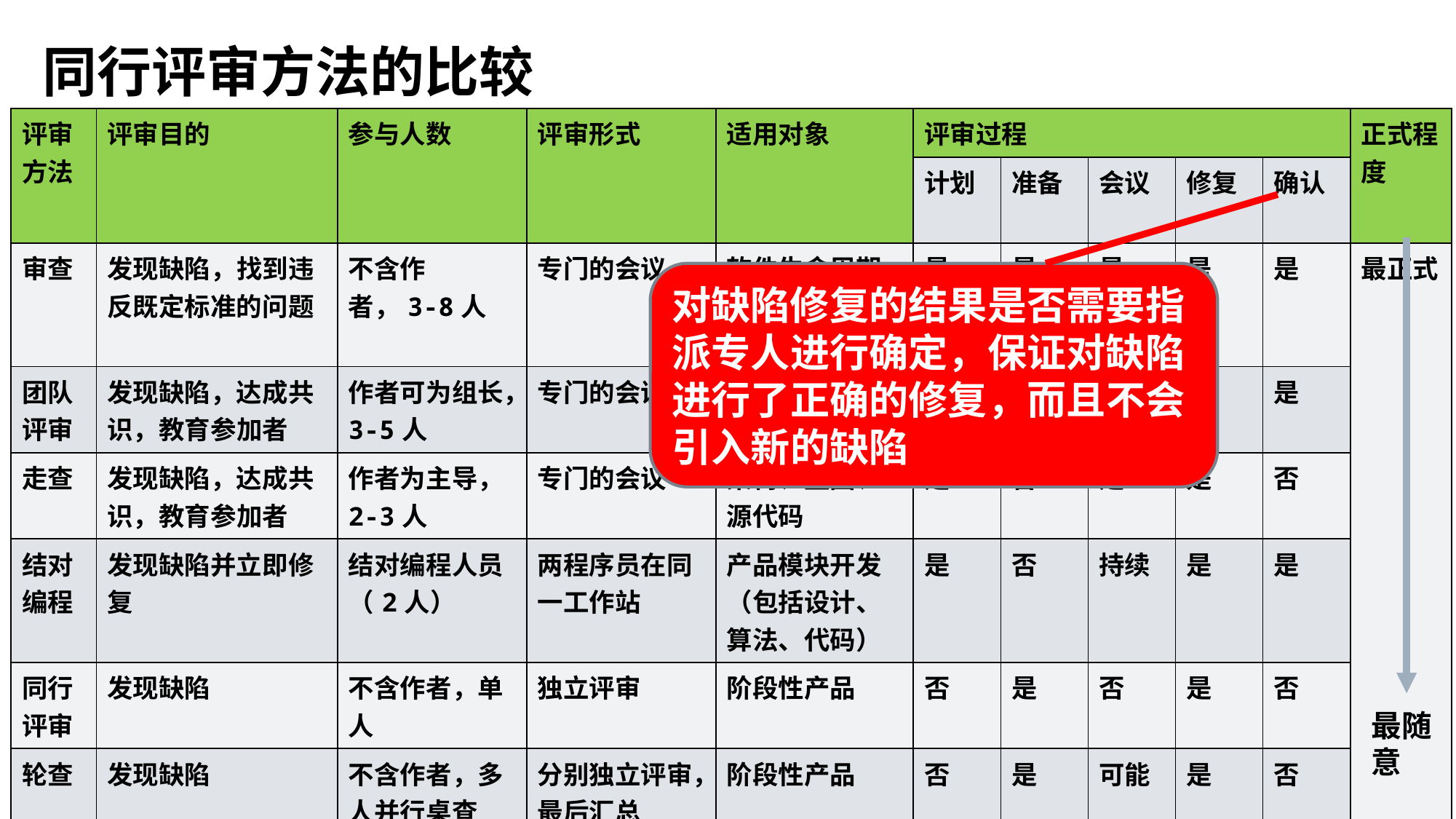

# 同行评审方法的比较
| 评审方法 | 评审目的 | 参与人数 | 评审形式 | 适用对象 | 评审过程 |  |  |  |  | 正式程度 |
| --- | --- | --- | --- | --- | --- | --- | --- | --- | --- | --- |
|  |  |  |  |  | 计划 | 准备 | 会议 | 修复 | 确认 |  |
| 审查 | 发现缺陷，找到违反既定标准的问题 | 不含作者，3-8人 | 专门的会议 | 软件生命周期中重要阶段的产品 | 是 | 是 | 是 | 是 | 是 | 最正式 |
| 团队评审 | 发现缺陷，达成共识，教育参加者 | 作者可为组长，3-5人 | 专门的会议 | 阶段性产品 | 是 | 是 | 是 | 是 | 是 |  |
| 走查 | 发现缺陷，达成共识，教育参加者 | 作者为主导，2-3人 | 专门的会议 | 架构、蓝图、源代码 | 是 | 否 | 是 | 是 | 否 |  |
| 结对编程 | 发现缺陷并立即修复 | 结对编程人员（2人） | 两程序员在同一工作站 | 产品模块开发（包括设计、算法、代码） | 是 | 否 | 持续 | 是 | 是 |  |
| 同行评审 | 发现缺陷 | 不含作者，单人 | 独立评审 | 阶段性产品 | 否 | 是 | 否 | 是 | 否 |  |
| 轮查 | 发现缺陷 | 不含作者，多人并行桌查 | 分别独立评审，最后汇总 | 阶段性产品 | 否 | 是 | 可能 | 是 | 否 |  |
| 特别检查 | 解决当前问题 | 单人（程序员） | 与作者讨论 | 需要解决的问题 | 否 | 否 | 是 | 是 | 否 |  |
对缺陷修复的结果是否需要指派专人进行确定，保证对缺陷进行了正确的修复，而且不会引入新的缺陷
最随意